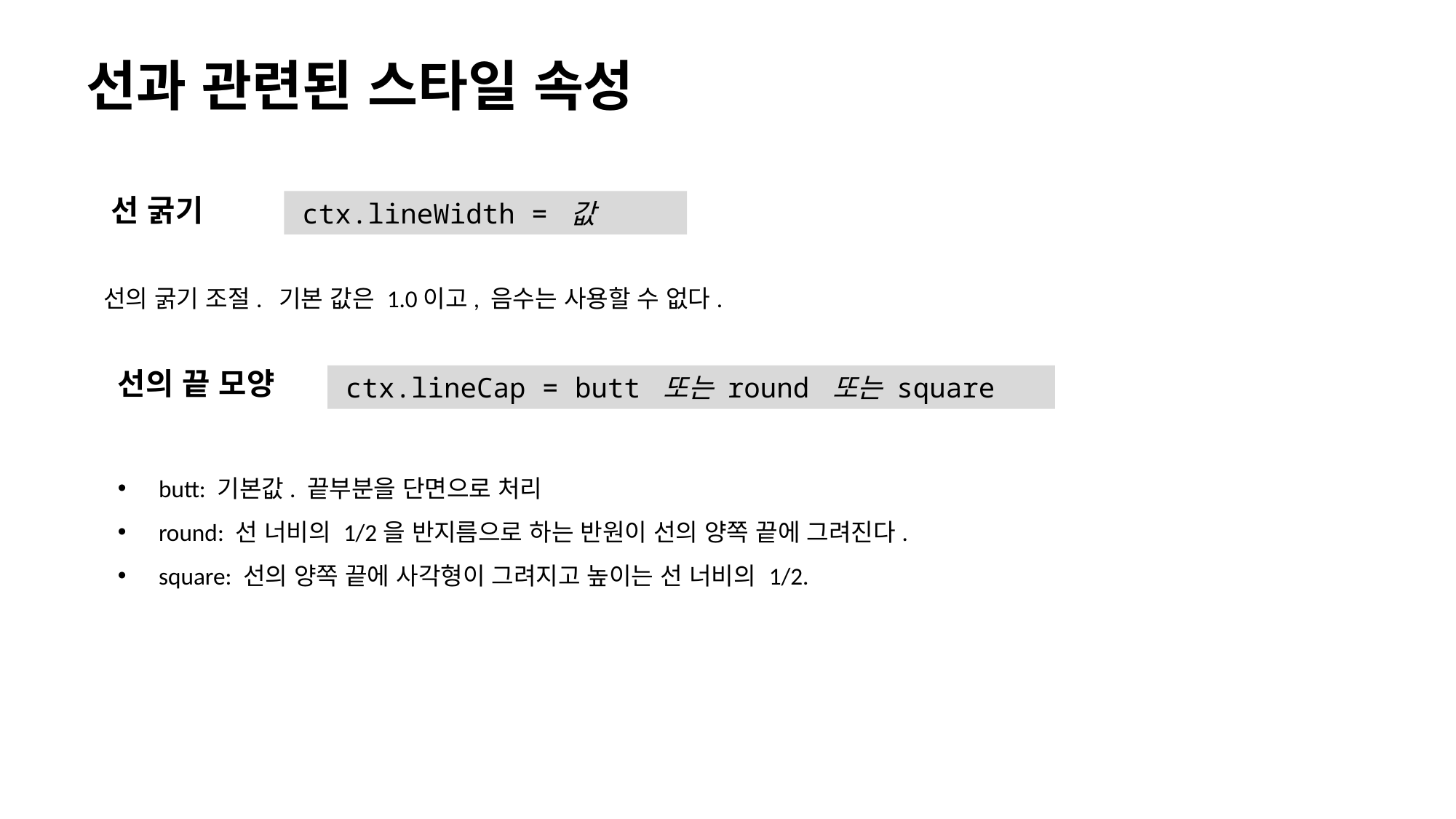

# 선과 관련된 스타일 속성
선 굵기
ctx.lineWidth = 값
선의 굵기 조절.  기본 값은 1.0이고, 음수는 사용할 수 없다.
선의 끝 모양
ctx.lineCap = butt 또는 round 또는 square
butt: 기본값. 끝부분을 단면으로 처리
round: 선 너비의 1/2을 반지름으로 하는 반원이 선의 양쪽 끝에 그려진다.
square: 선의 양쪽 끝에 사각형이 그려지고 높이는 선 너비의 1/2.